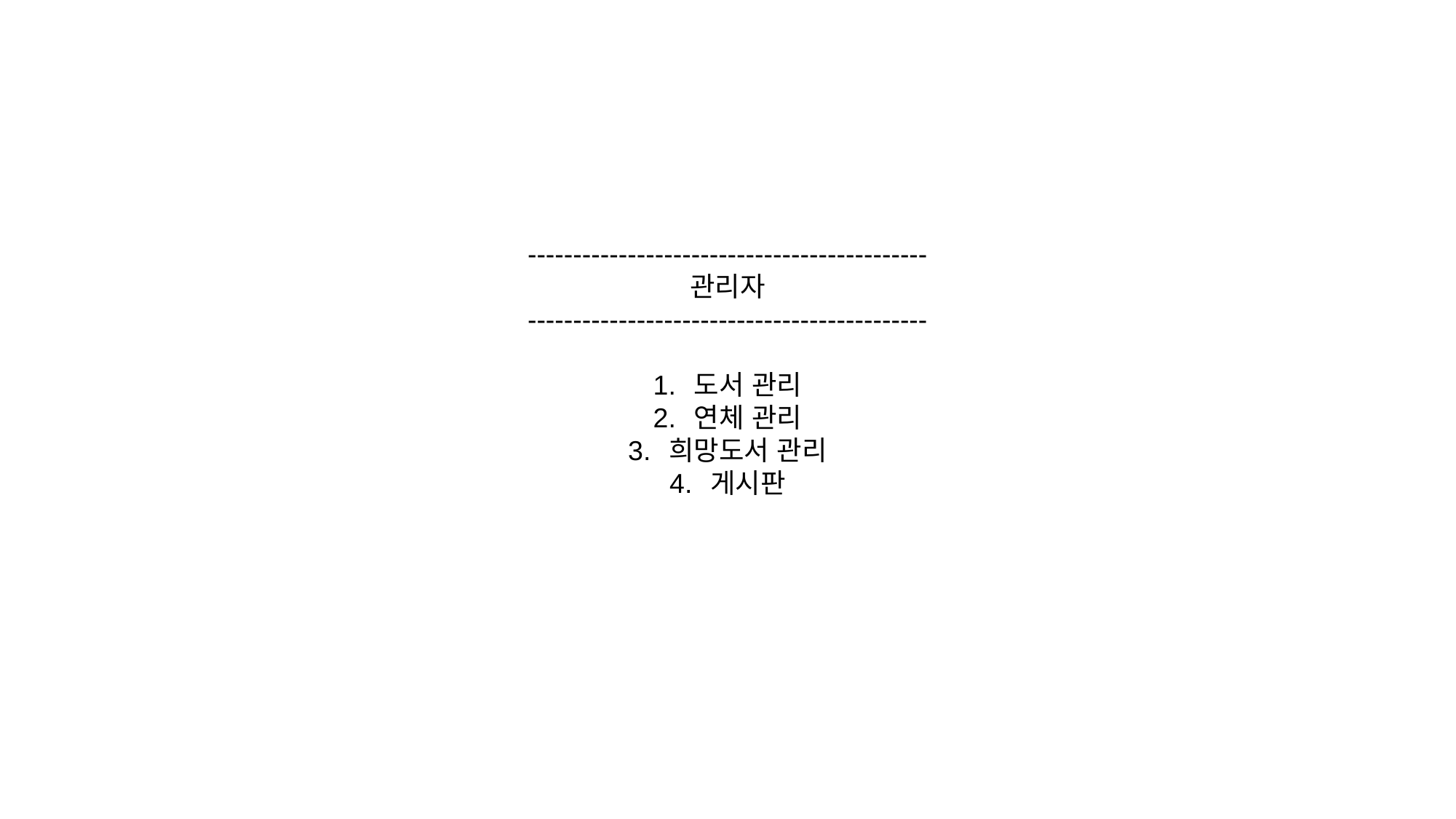

--------------------------------------------
관리자
--------------------------------------------

도서 관리
연체 관리
희망도서 관리
게시판